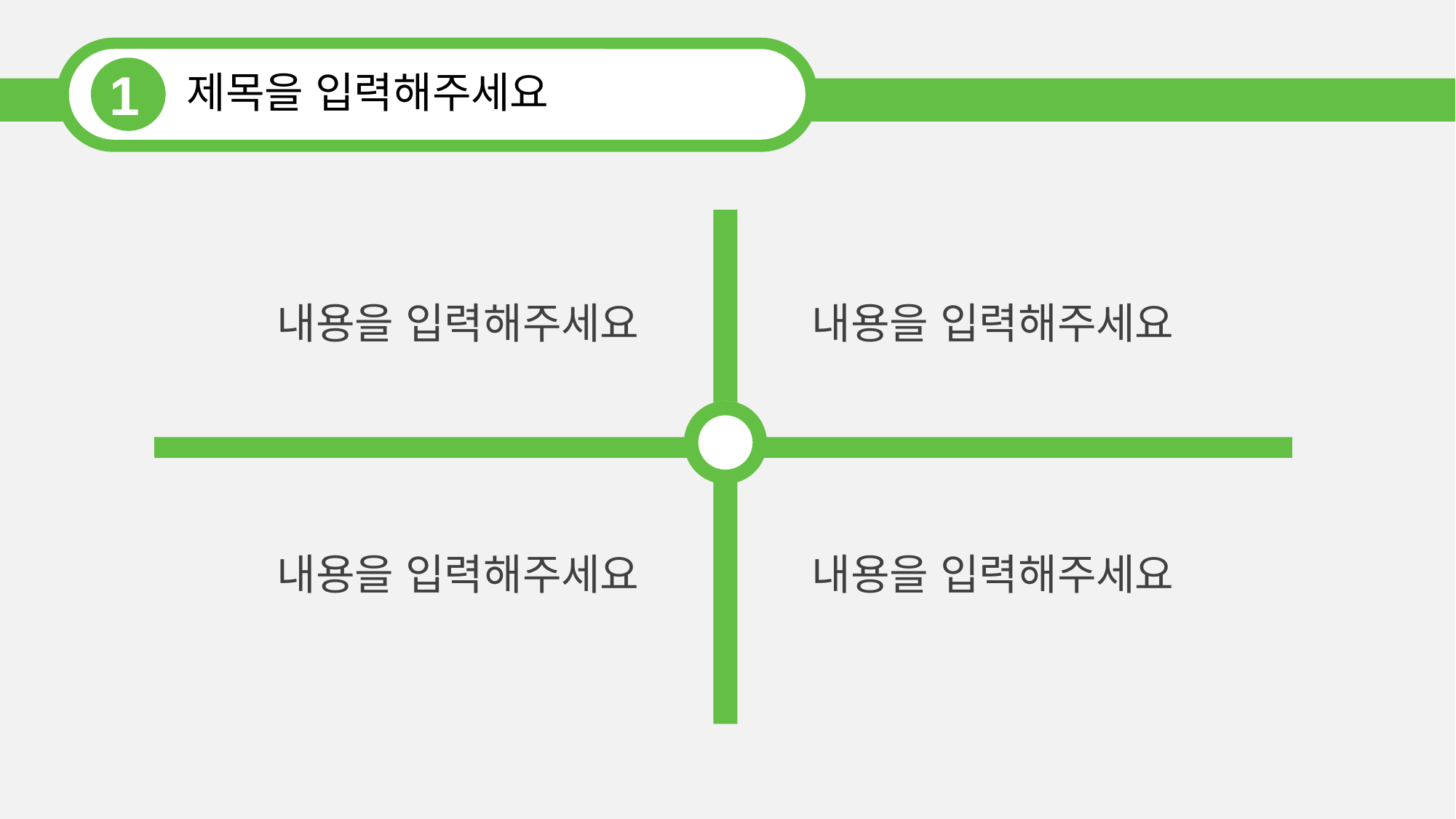

1

제목을 입력해주세요

내용을 입력해주세요
내용을 입력해주세요

ㄴ
내용을 입력해주세요
내용을 입력해주세요